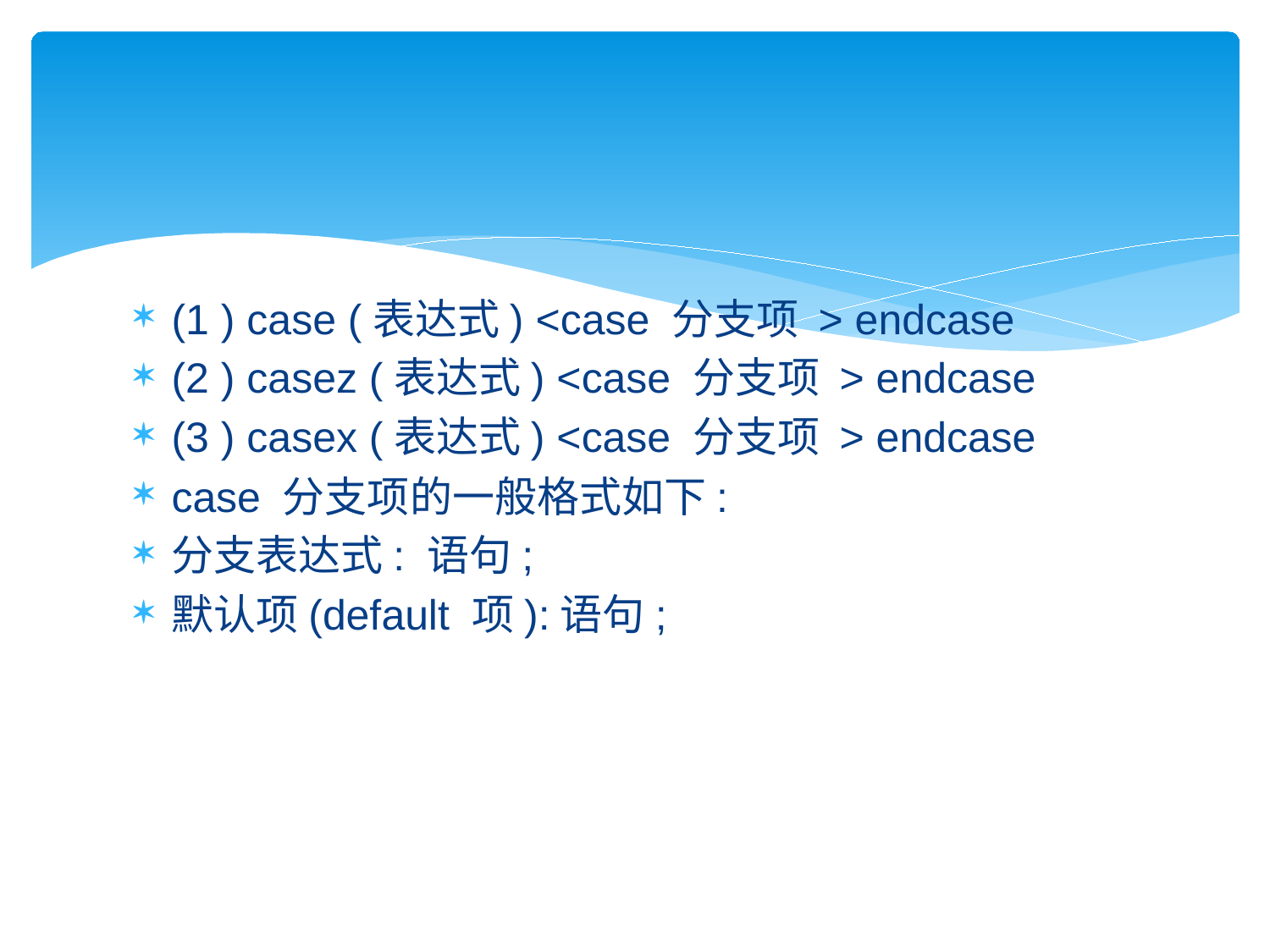

#
(1 ) case (表达式) <case 分支项 > endcase
(2 ) casez (表达式) <case 分支项 > endcase
(3 ) casex (表达式) <case 分支项 > endcase
case 分支项的一般格式如下:
分支表达式: 语句;
默认项(default 项):语句;